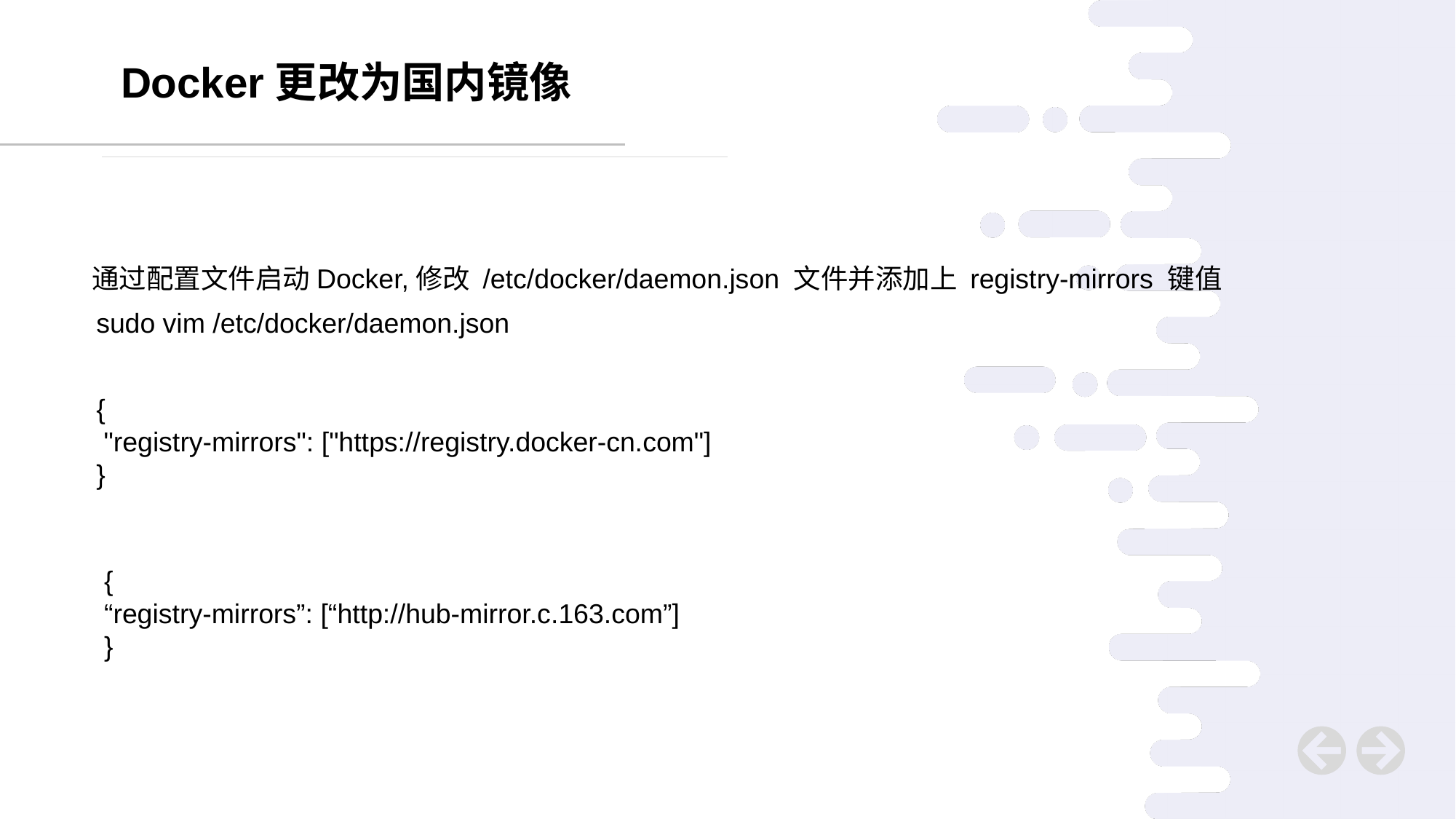

Docker更改为国内镜像
通过配置文件启动Docker,修改 /etc/docker/daemon.json 文件并添加上 registry-mirrors 键值
sudo vim /etc/docker/daemon.json
{
 "registry-mirrors": ["https://registry.docker-cn.com"]
}
{
“registry-mirrors”: [“http://hub-mirror.c.163.com”]
}